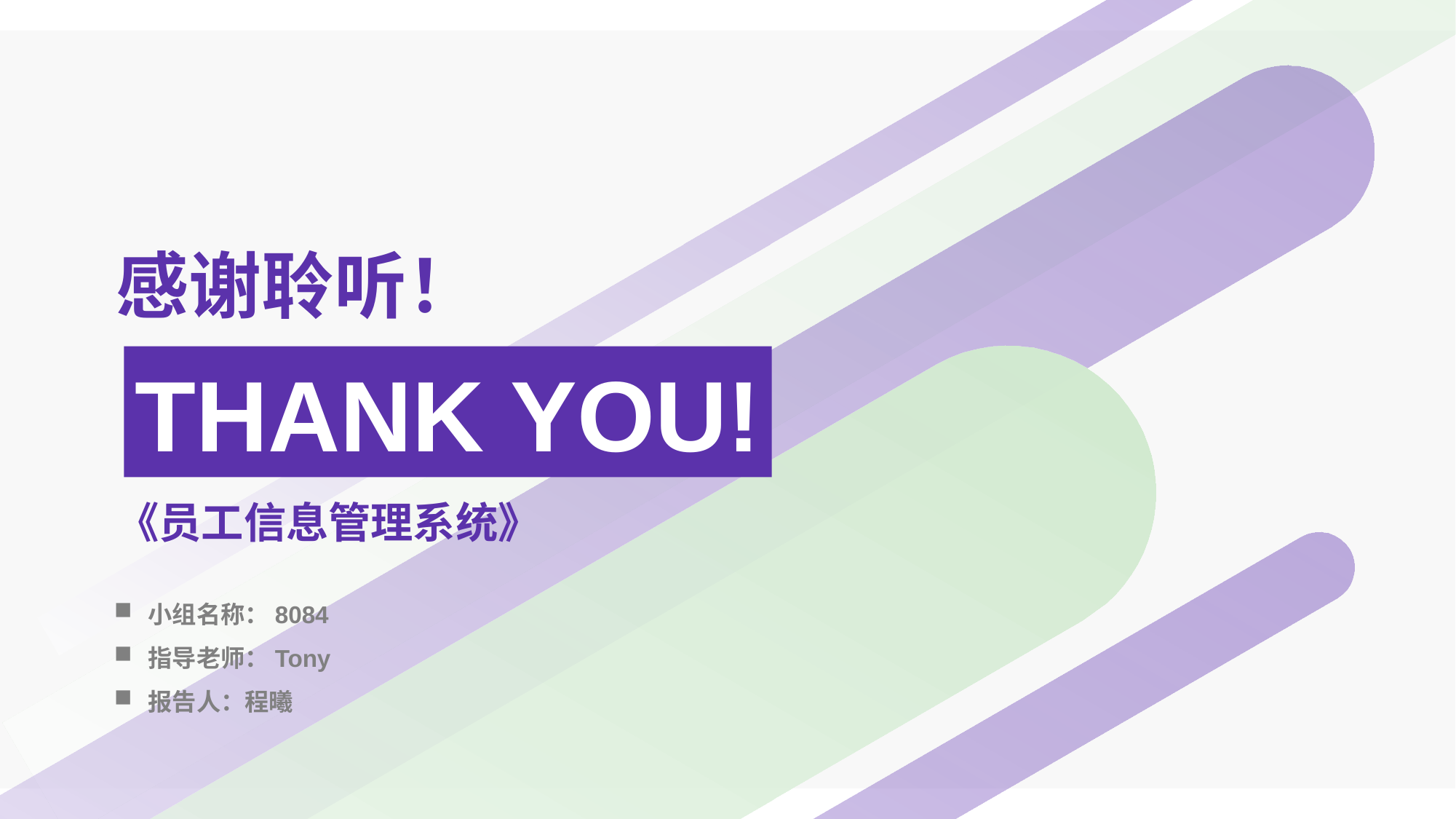

感谢聆听！
THANK YOU!
《员工信息管理系统》
小组名称：8084
指导老师：Tony
报告人：程曦